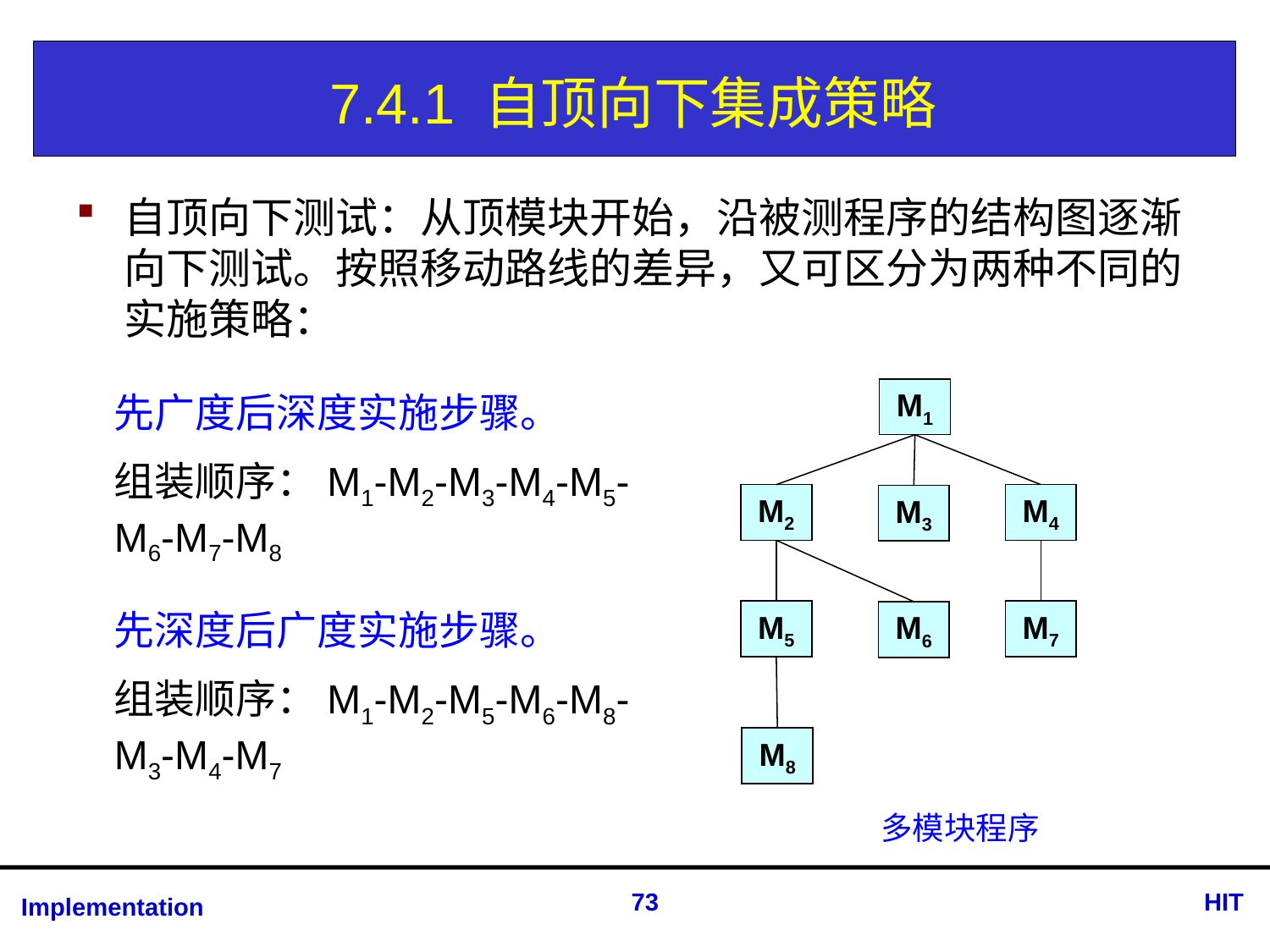

# 7.4.1 自顶向下集成策略
自顶向下测试：从顶模块开始，沿被测程序的结构图逐渐向下测试。按照移动路线的差异，又可区分为两种不同的实施策略：
先广度后深度实施步骤。
组装顺序：M1-M2-M3-M4-M5-M6-M7-M8
M1
M2
M4
M3
先深度后广度实施步骤。
组装顺序：M1-M2-M5-M6-M8-M3-M4-M7
M5
M7
M6
M8
多模块程序